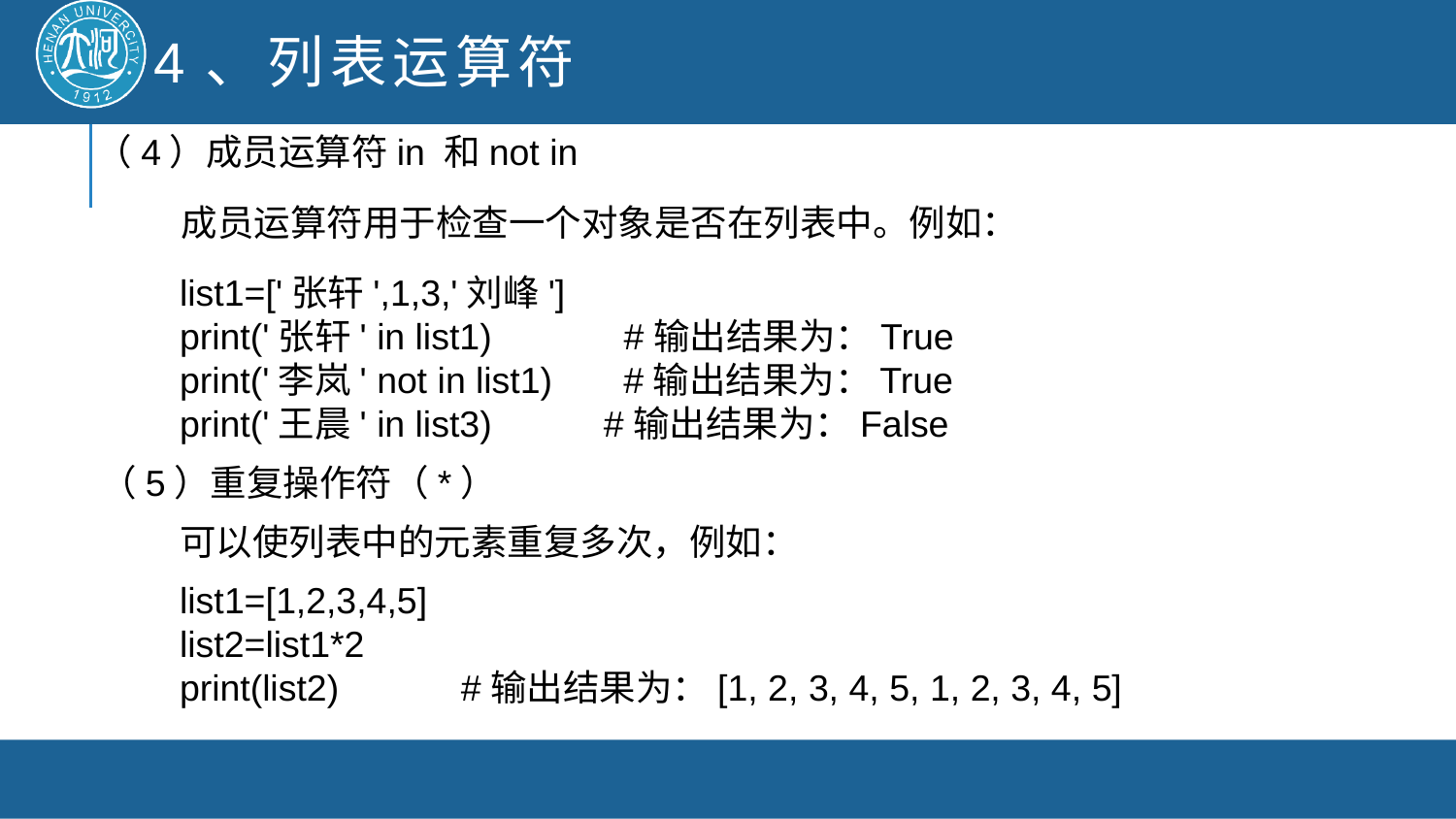

4、列表运算符
（4）成员运算符in 和not in
        成员运算符用于检查一个对象是否在列表中。例如：
list1=['张轩',1,3,'刘峰']
print('张轩' in list1)             #输出结果为：True
print('李岚' not in list1)       #输出结果为：True
print('王晨' in list3)           #输出结果为：False
（5）重复操作符（*）
可以使列表中的元素重复多次，例如：
list1=[1,2,3,4,5]
list2=list1*2
print(list2)            #输出结果为：[1, 2, 3, 4, 5, 1, 2, 3, 4, 5]